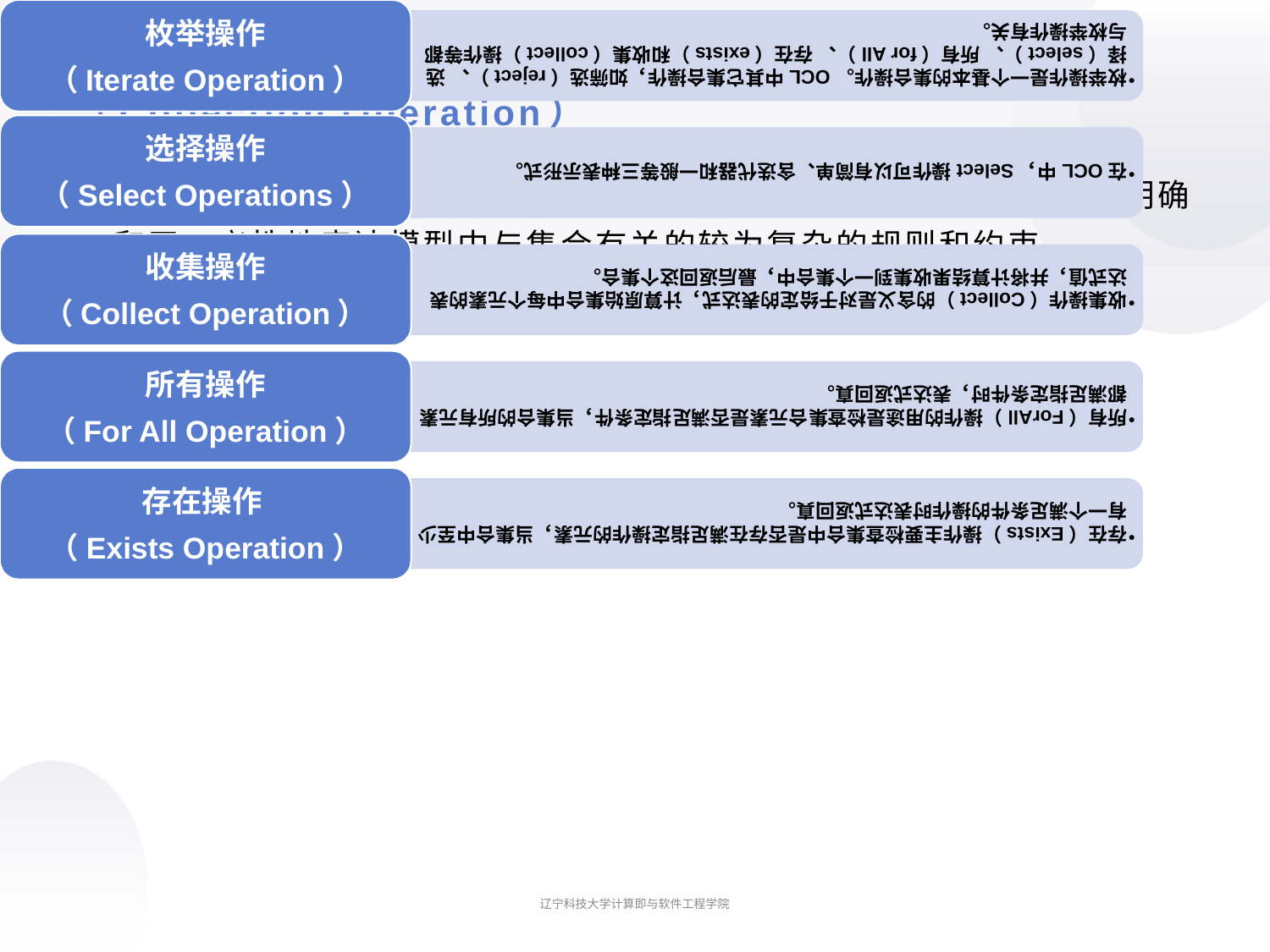

# 2.7.5 集合操作 （Collection Operation）
OCL定义了丰富的集合类型和操作，运用这些集合操作，可以写出明确和无二义性地表达模型中与集合有关的较为复杂的规则和约束。
枚举操作是一个基本的集合操作。OCL中其它集合操作，如筛选（reject）、 选择（select）、 所有（for All）、 存在（exists）和收集（collect）操作等都与枚举操作有关。
枚举操作
（Iterate Operation）
在OCL中，Select操作可以有简单、含迭代器和一般等三种表示形式。
选择操作
（Select Operations）
收集操作（Collect）的含义是对于给定的表达式，计算原始集合中每个元素的表达式值，并将计算结果收集到一个集合中，最后返回这个集合。
收集操作
（Collect Operation）
所有（ForAll）操作的用途是检查集合元素是否满足指定条件，当集合的所有元素都满足指定条件时，表达式返回真。
所有操作
（For All Operation）
存在（Exists）操作主要检查集合中是否存在满足指定操作的元素，当集合中至少有一个满足条件的操作时表达式返回真。
存在操作
（Exists Operation）

辽宁科技大学计算即与软件工程学院
147